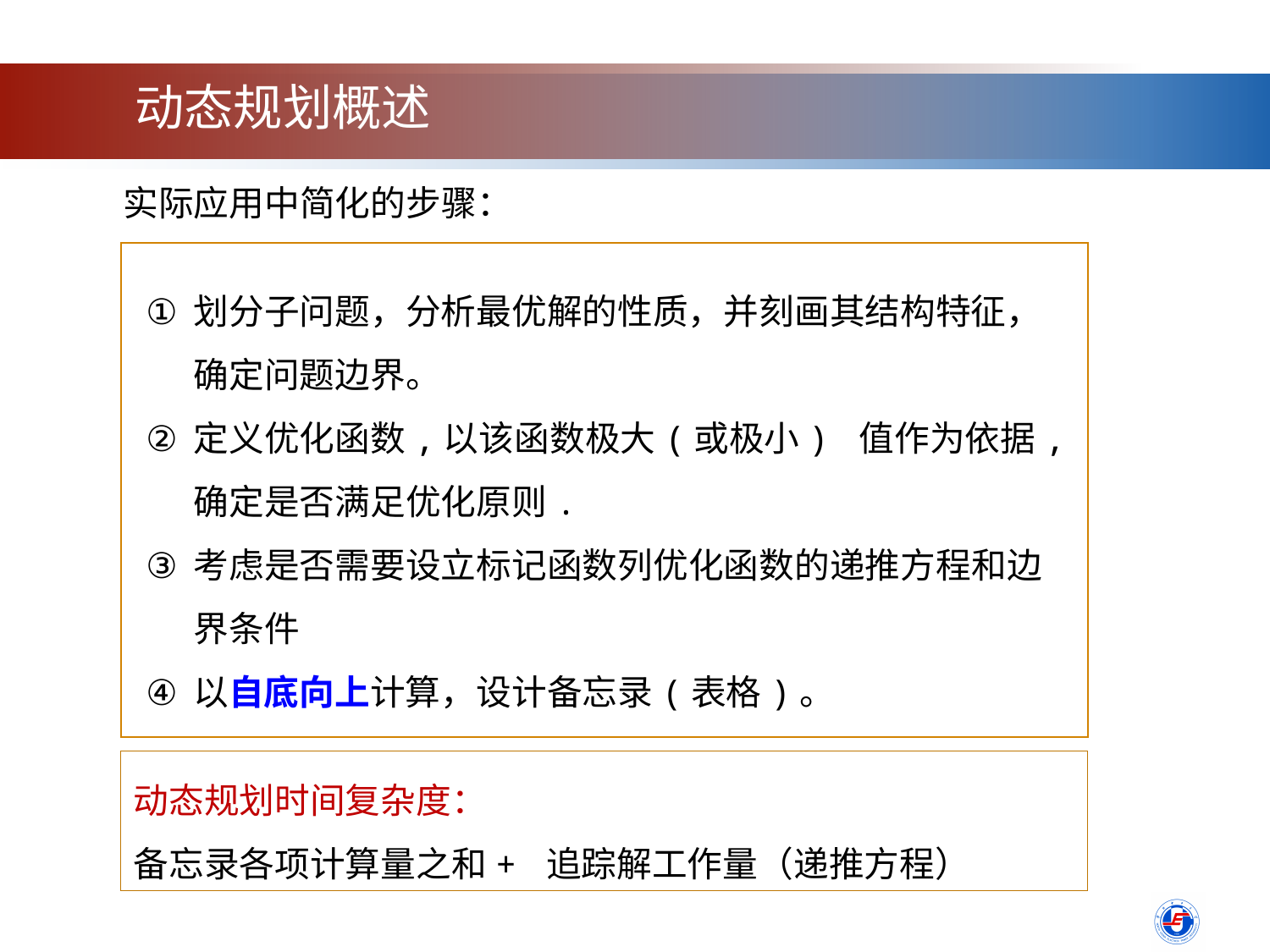

动态规划概述
实际应用中简化的步骤：
划分子问题，分析最优解的性质，并刻画其结构特征，确定问题边界。
定义优化函数,以该函数极大(或极小) 值作为依据,确定是否满足优化原则.
考虑是否需要设立标记函数列优化函数的递推方程和边界条件
以自底向上计算，设计备忘录(表格)。
动态规划时间复杂度：
备忘录各项计算量之和+ 追踪解工作量（递推方程）